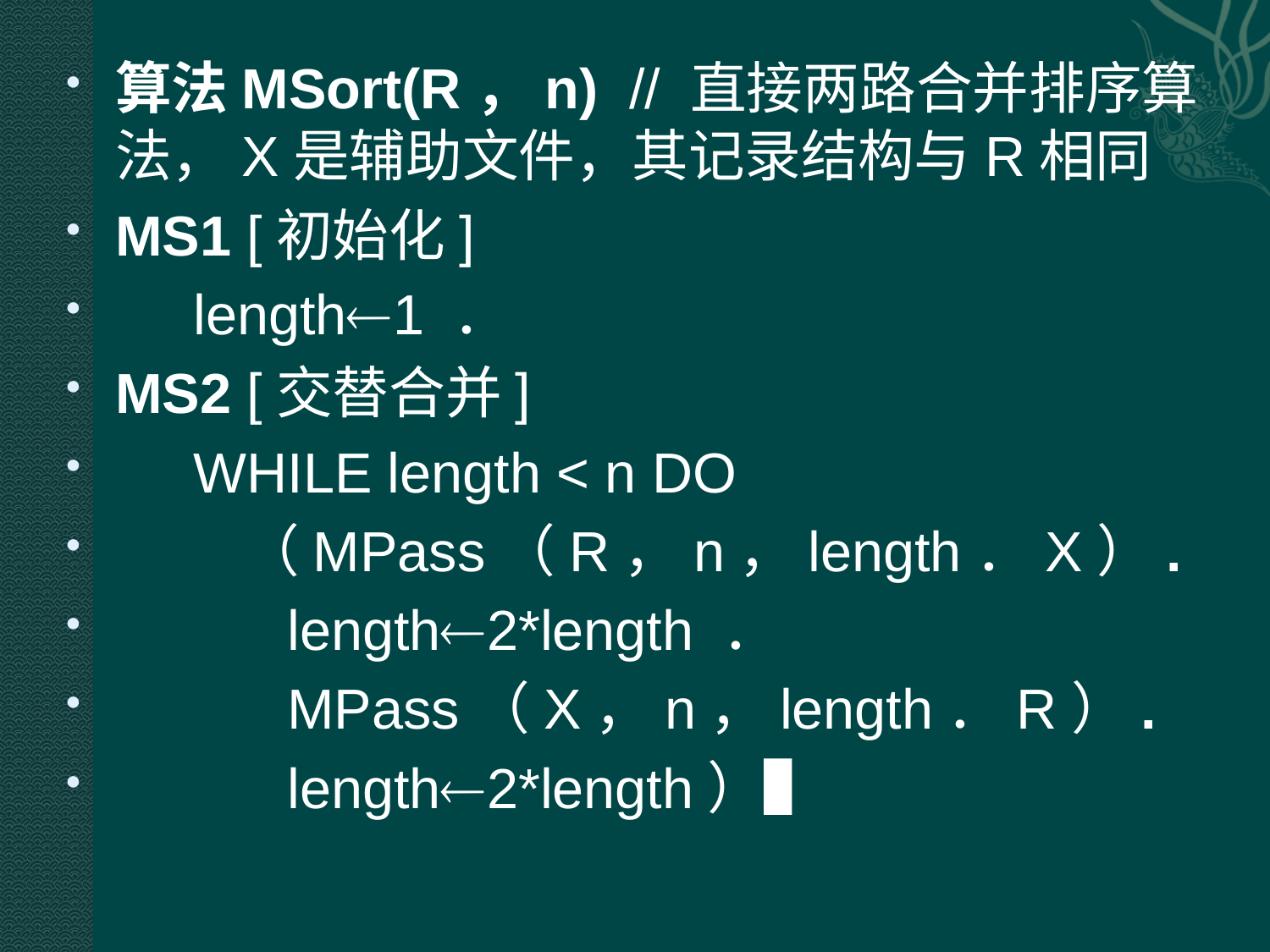

算法MSort(R，n)  // 直接两路合并排序算法，X是辅助文件，其记录结构与R相同
MS1 [初始化]
     length←1 ．
MS2 [交替合并]
     WHILE length < n DO
         （MPass（R，n，length．X）.
           length←2*length ．
           MPass（X，n，length．R）.
           length←2*length）▌